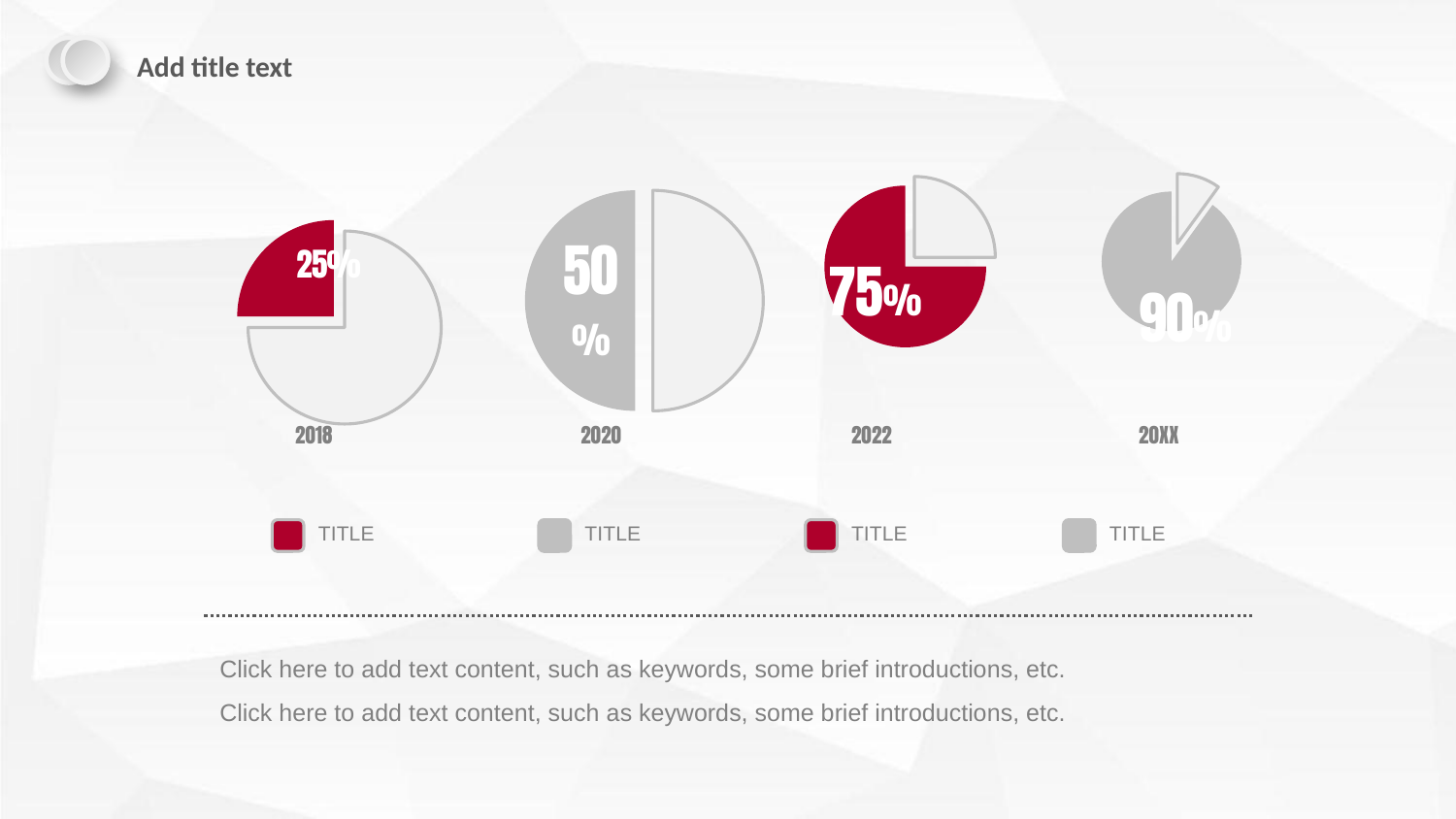

Add title text

### Chart

| Category | 销售额 |
|---|---|
| 第一季度 | 75.0 |
| 第二季度 | 25.0 |

### Chart

| Category | 销售额 |
|---|---|
| 第一季度 | 50.0 |
| 第二季度 | 50.0 |

### Chart

| Category | 销售额 |
|---|---|
| 第一季度 | 25.0 |
| 第二季度 | 75.0 |

### Chart

| Category | 销售额 |
|---|---|
| 第一季度 | 10.0 |
| 第二季度 | 90.0 |
2018
2020
2022
20XX
TITLE

TITLE

TITLE

TITLE

Click here to add text content, such as keywords, some brief introductions, etc.
Click here to add text content, such as keywords, some brief introductions, etc.